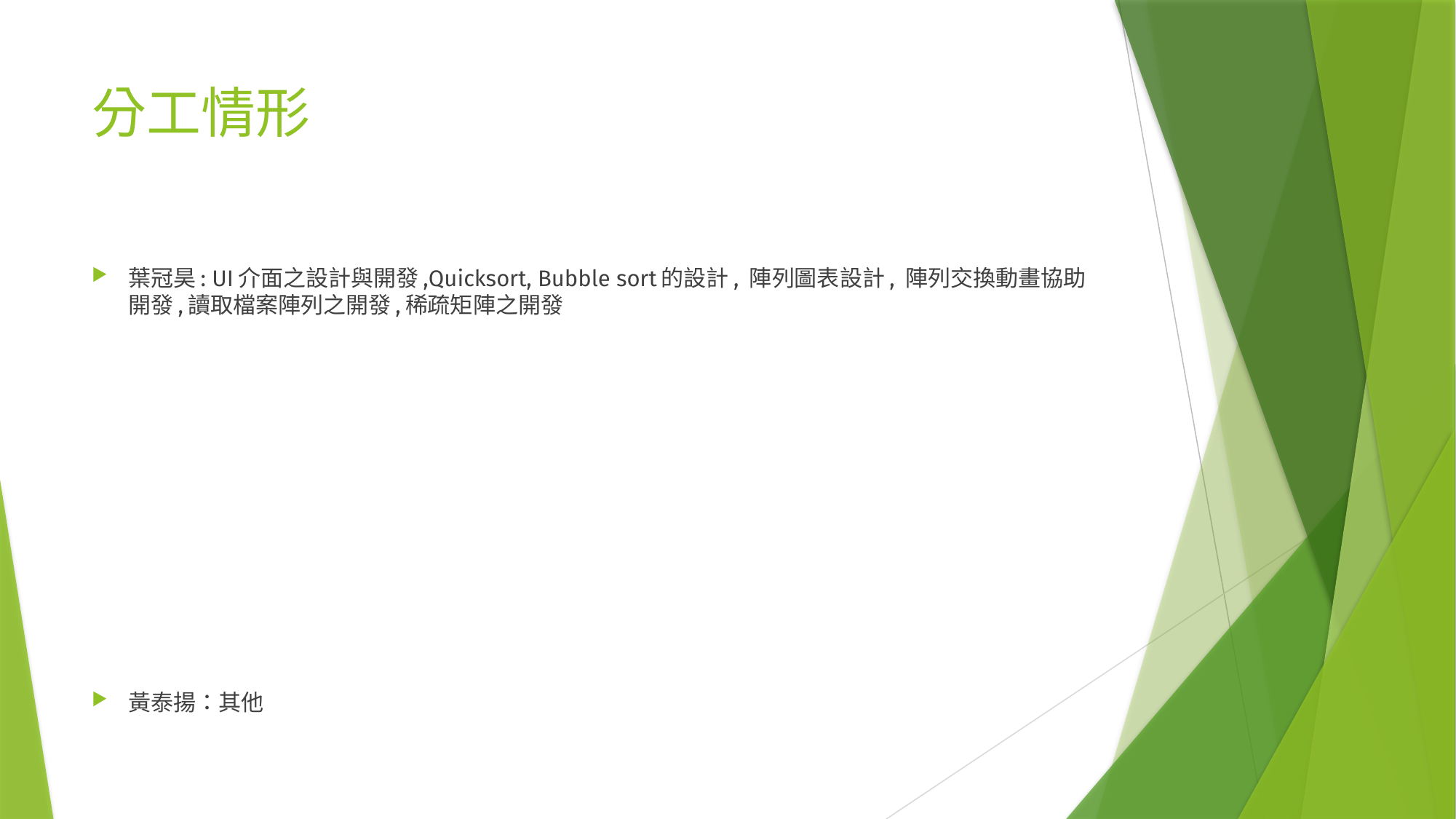

# 分工情形
葉冠昊: UI介面之設計與開發,Quicksort, Bubble sort的設計, 陣列圖表設計, 陣列交換動畫協助開發,讀取檔案陣列之開發,稀疏矩陣之開發

黃泰揚：其他